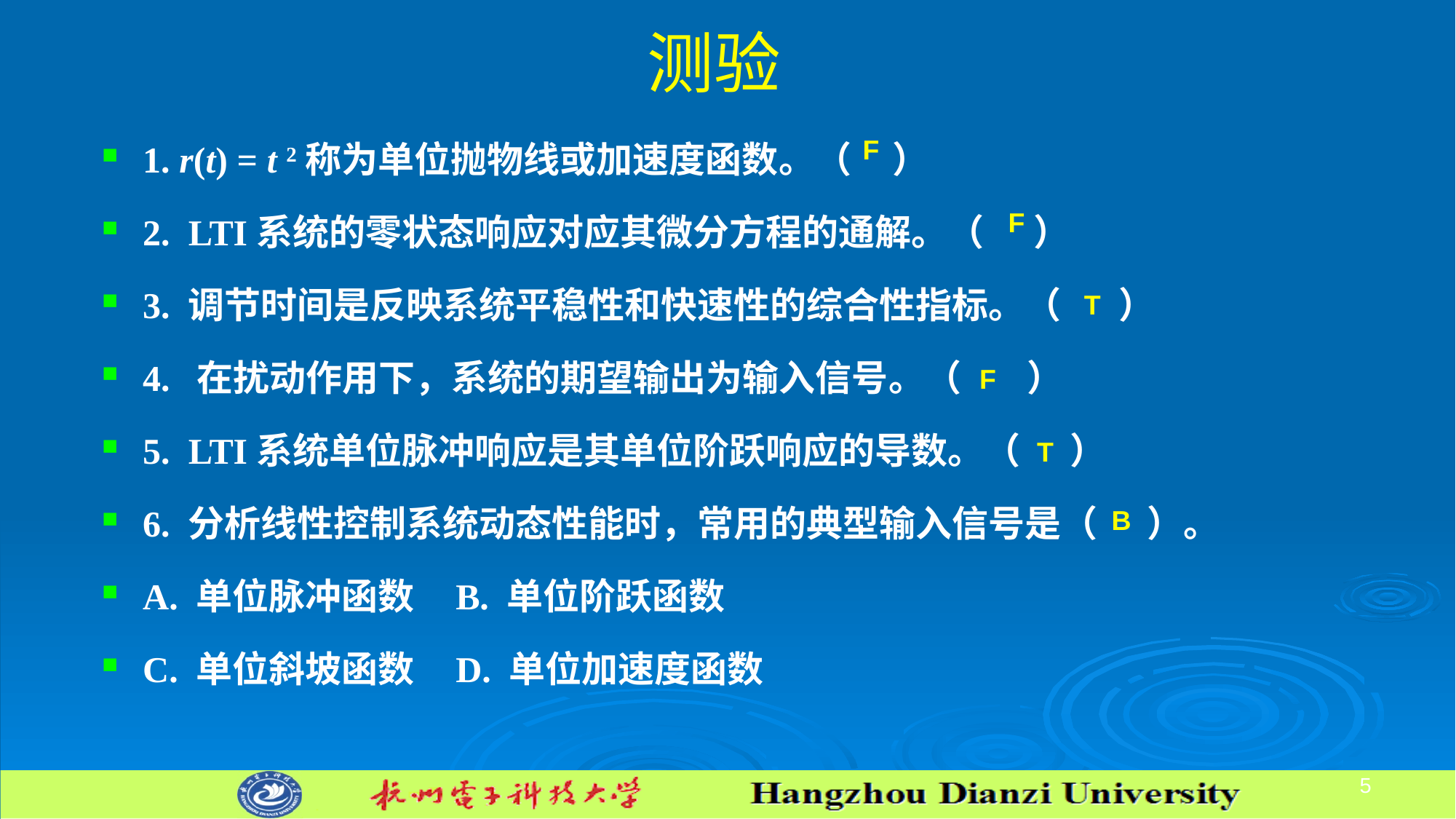

# 测验
1. r(t) = t 2称为单位抛物线或加速度函数。（     ）
2.  LTI系统的零状态响应对应其微分方程的通解。（      ）
3. 调节时间是反映系统平稳性和快速性的综合性指标。（       ）
4.  在扰动作用下，系统的期望输出为输入信号。（        ）
5.  LTI系统单位脉冲响应是其单位阶跃响应的导数。（      ）
6. 分析线性控制系统动态性能时，常用的典型输入信号是（      ）。
A. 单位脉冲函数    B. 单位阶跃函数
C. 单位斜坡函数    D. 单位加速度函数

F
F
T
F
T
B
5